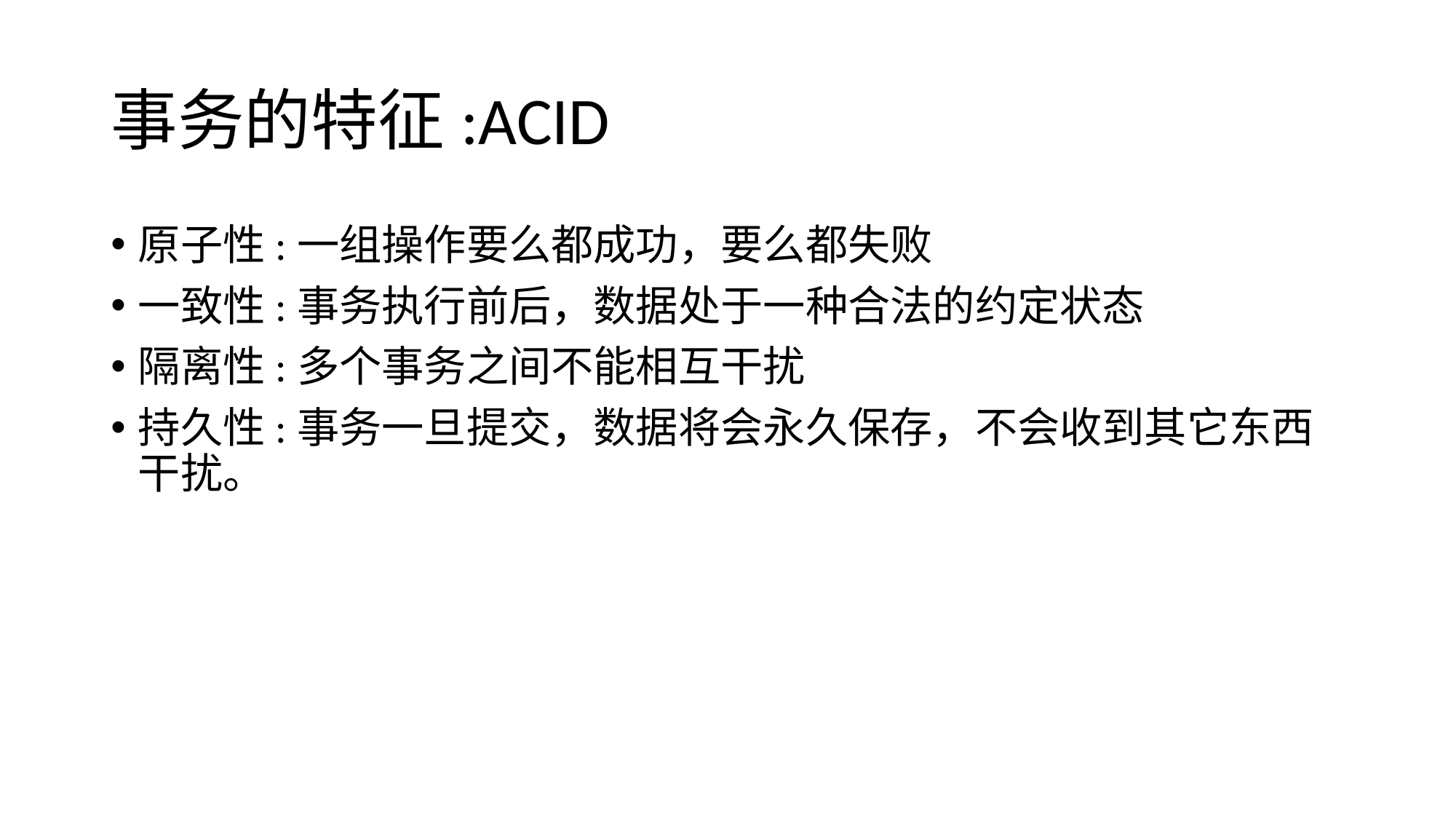

# 事务的特征:ACID
原子性:一组操作要么都成功，要么都失败
一致性:事务执行前后，数据处于一种合法的约定状态
隔离性:多个事务之间不能相互干扰
持久性:事务一旦提交，数据将会永久保存，不会收到其它东西干扰。